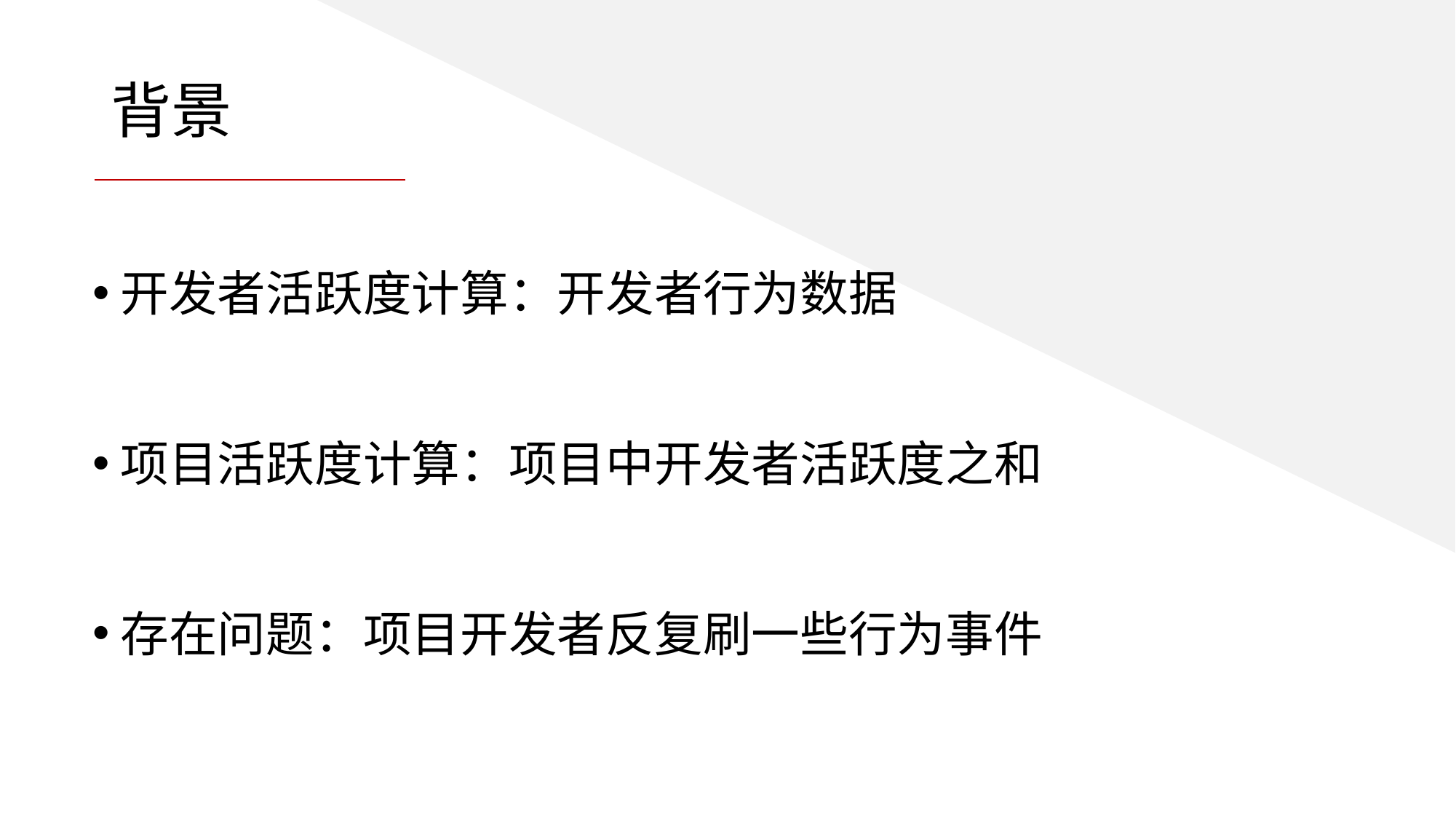

# 背景

开发者活跃度计算：开发者行为数据

项目活跃度计算：项目中开发者活跃度之和

存在问题：项目开发者反复刷一些行为事件